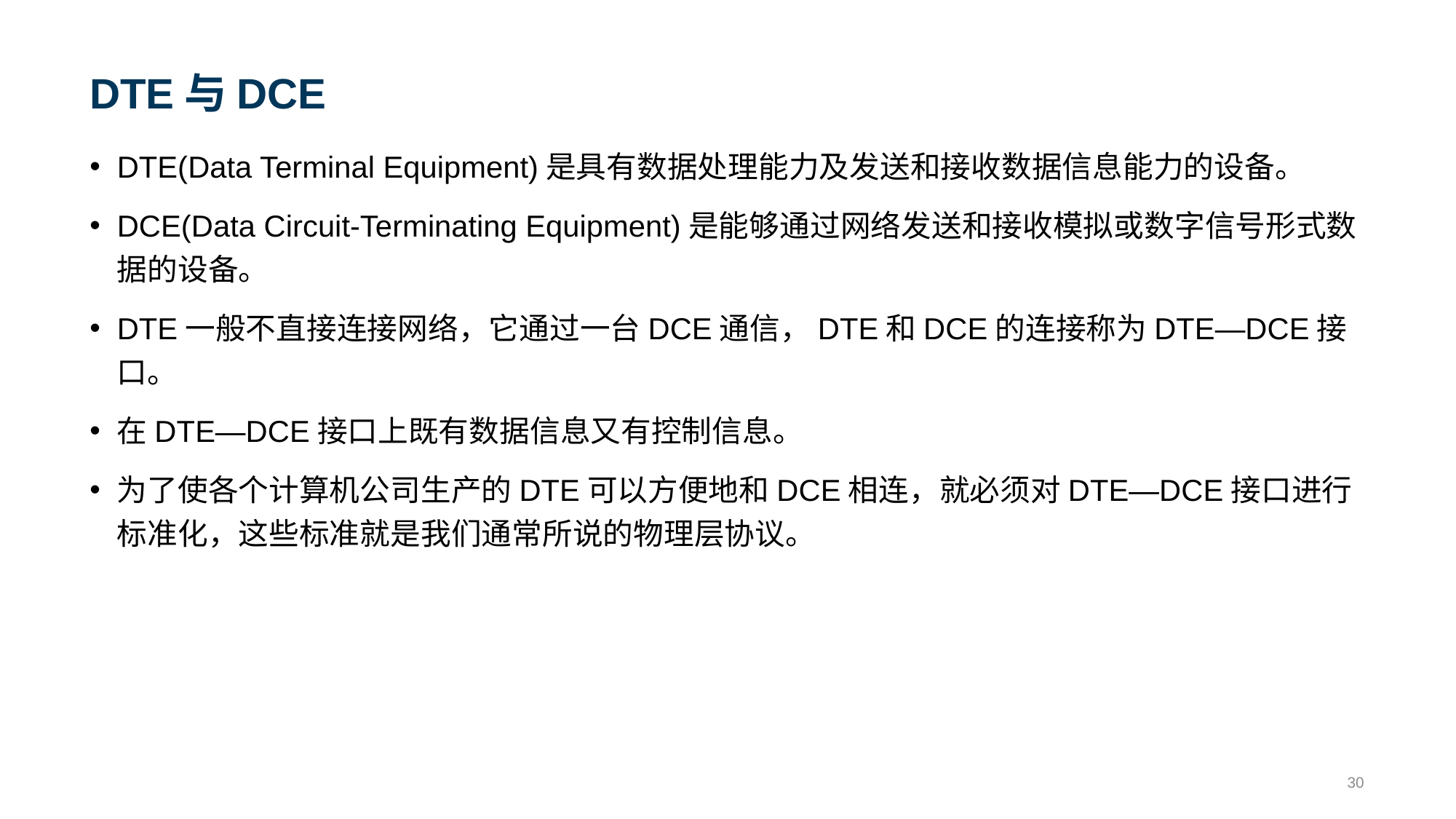

# DTE与DCE
DTE(Data Terminal Equipment)是具有数据处理能力及发送和接收数据信息能力的设备。
DCE(Data Circuit-Terminating Equipment)是能够通过网络发送和接收模拟或数字信号形式数据的设备。
DTE一般不直接连接网络，它通过一台DCE通信，DTE和DCE的连接称为DTE—DCE接口。
在DTE—DCE接口上既有数据信息又有控制信息。
为了使各个计算机公司生产的DTE可以方便地和DCE相连，就必须对DTE—DCE接口进行标准化，这些标准就是我们通常所说的物理层协议。

30